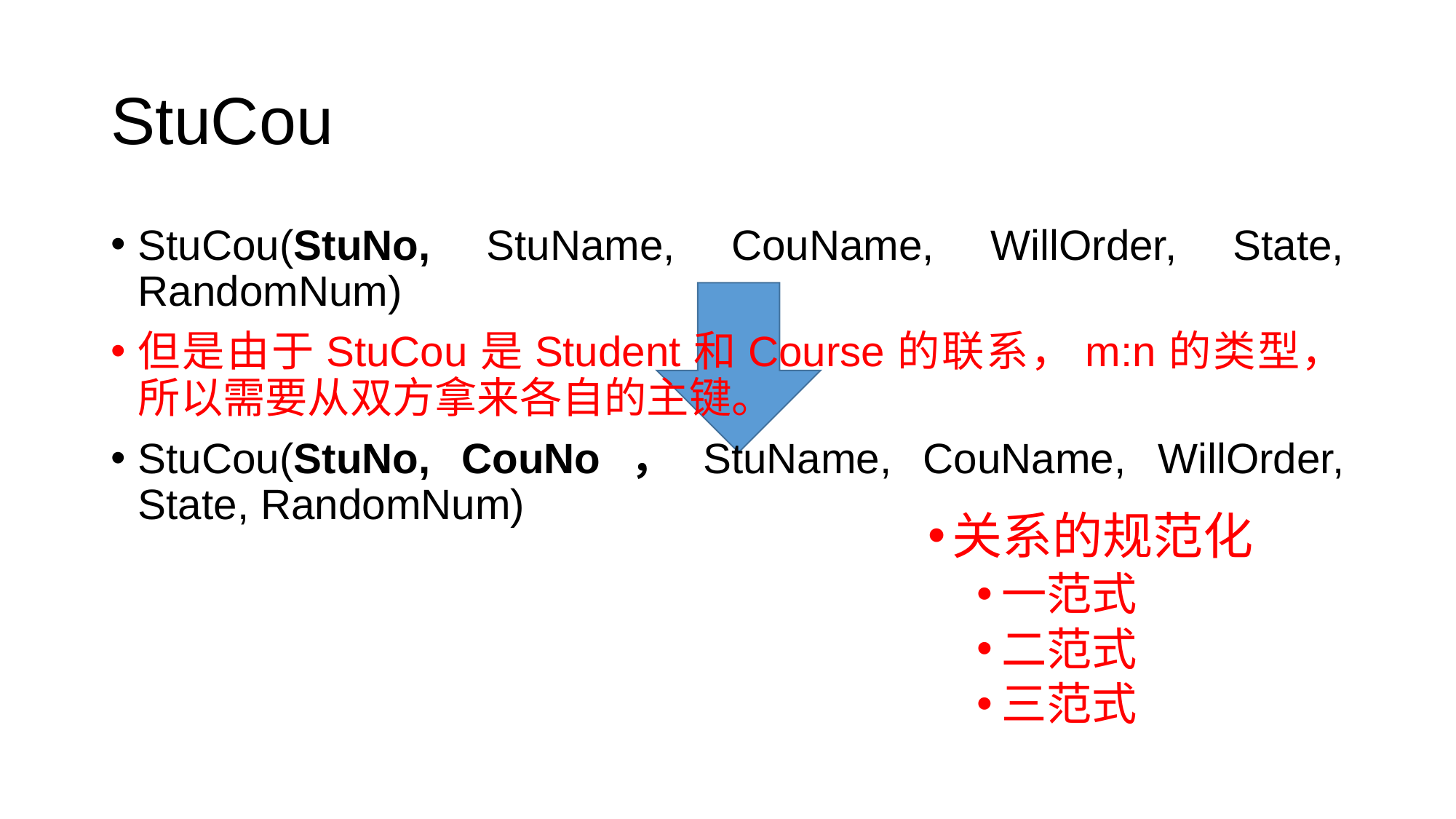

# StuCou
StuCou(StuNo, StuName, CouName, WillOrder, State, RandomNum)
但是由于StuCou是Student和Course的联系，m:n的类型，所以需要从双方拿来各自的主键。
StuCou(StuNo, CouNo，StuName, CouName, WillOrder, State, RandomNum)

关系的规范化
一范式
二范式
三范式